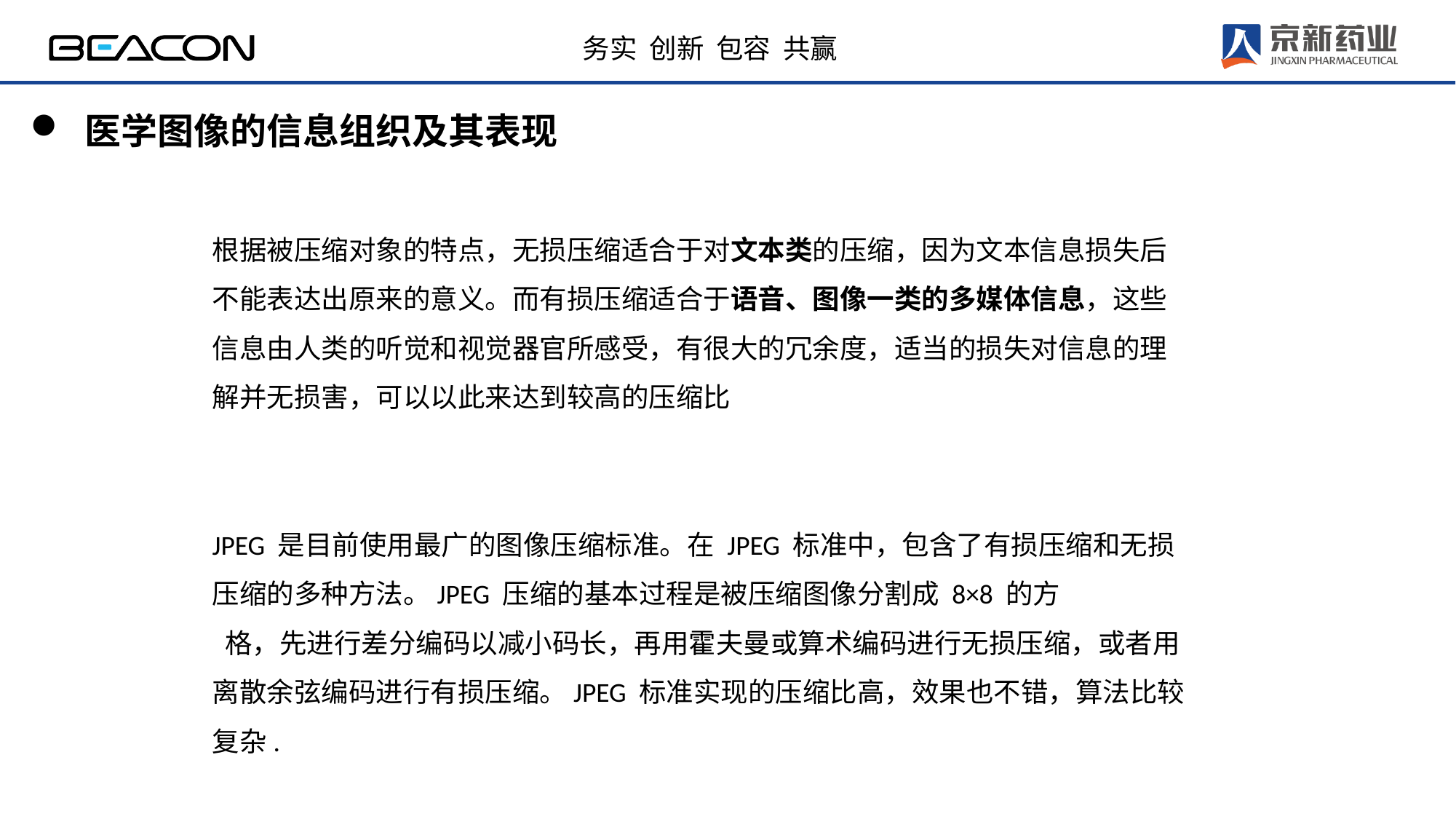

医学图像的信息组织及其表现
根据被压缩对象的特点，无损压缩适合于对文本类的压缩，因为文本信息损失后不能表达出原来的意义。而有损压缩适合于语音、图像一类的多媒体信息，这些信息由人类的听觉和视觉器官所感受，有很大的冗余度，适当的损失对信息的理解并无损害，可以以此来达到较高的压缩比

JPEG 是目前使用最广的图像压缩标准。在 JPEG 标准中，包含了有损压缩和无损压缩的多种方法。JPEG 压缩的基本过程是被压缩图像分割成 8×8 的方
 格，先进行差分编码以减小码长，再用霍夫曼或算术编码进行无损压缩，或者用离散余弦编码进行有损压缩。JPEG 标准实现的压缩比高，效果也不错，算法比较复杂.